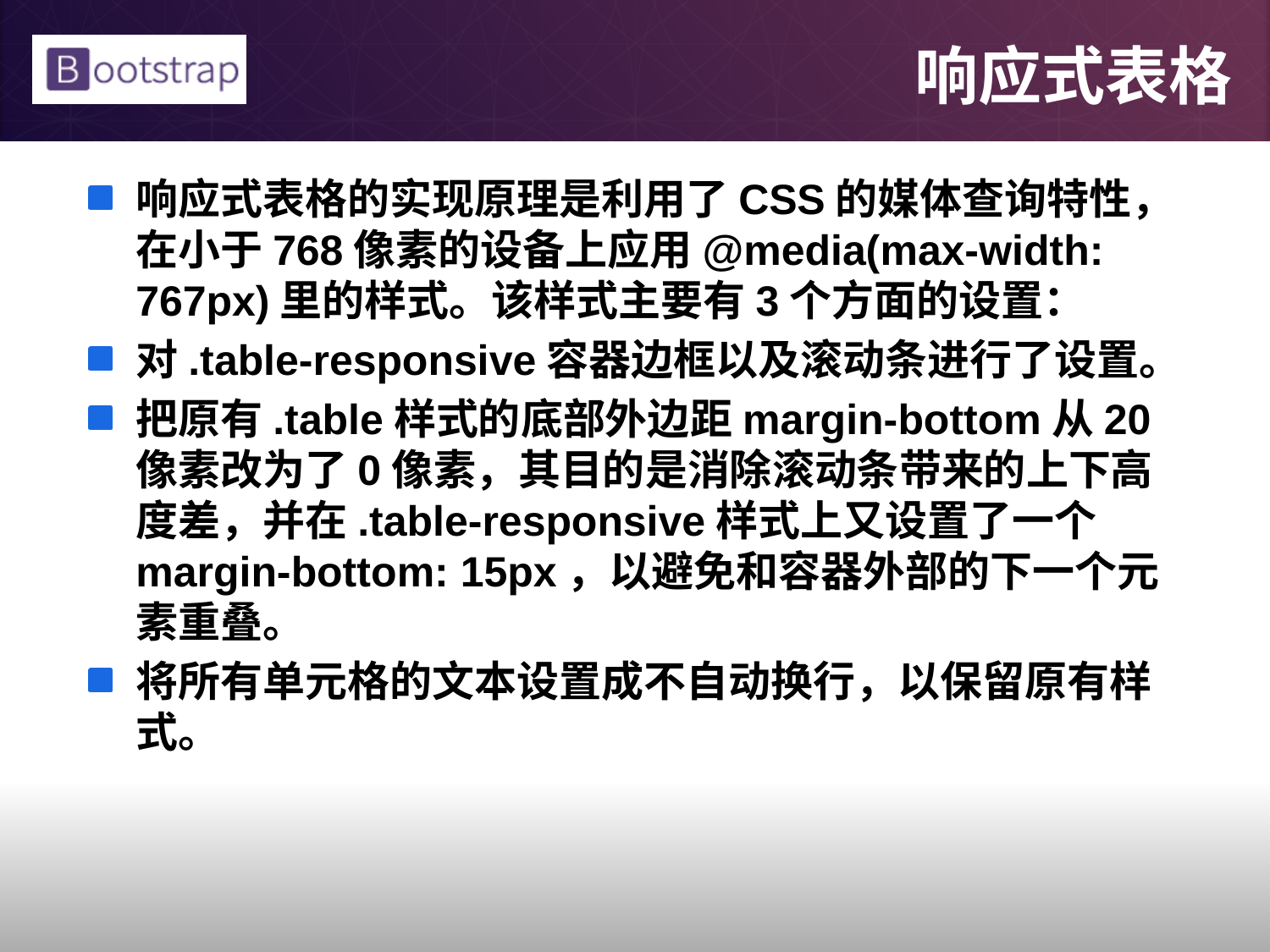

# 响应式表格
响应式表格的实现原理是利用了CSS的媒体查询特性，在小于768像素的设备上应用@media(max-width: 767px)里的样式。该样式主要有3个方面的设置：
对.table-responsive容器边框以及滚动条进行了设置。
把原有.table样式的底部外边距margin-bottom从20像素改为了0像素，其目的是消除滚动条带来的上下高度差，并在.table-responsive样式上又设置了一个margin-bottom: 15px，以避免和容器外部的下一个元素重叠。
将所有单元格的文本设置成不自动换行，以保留原有样式。